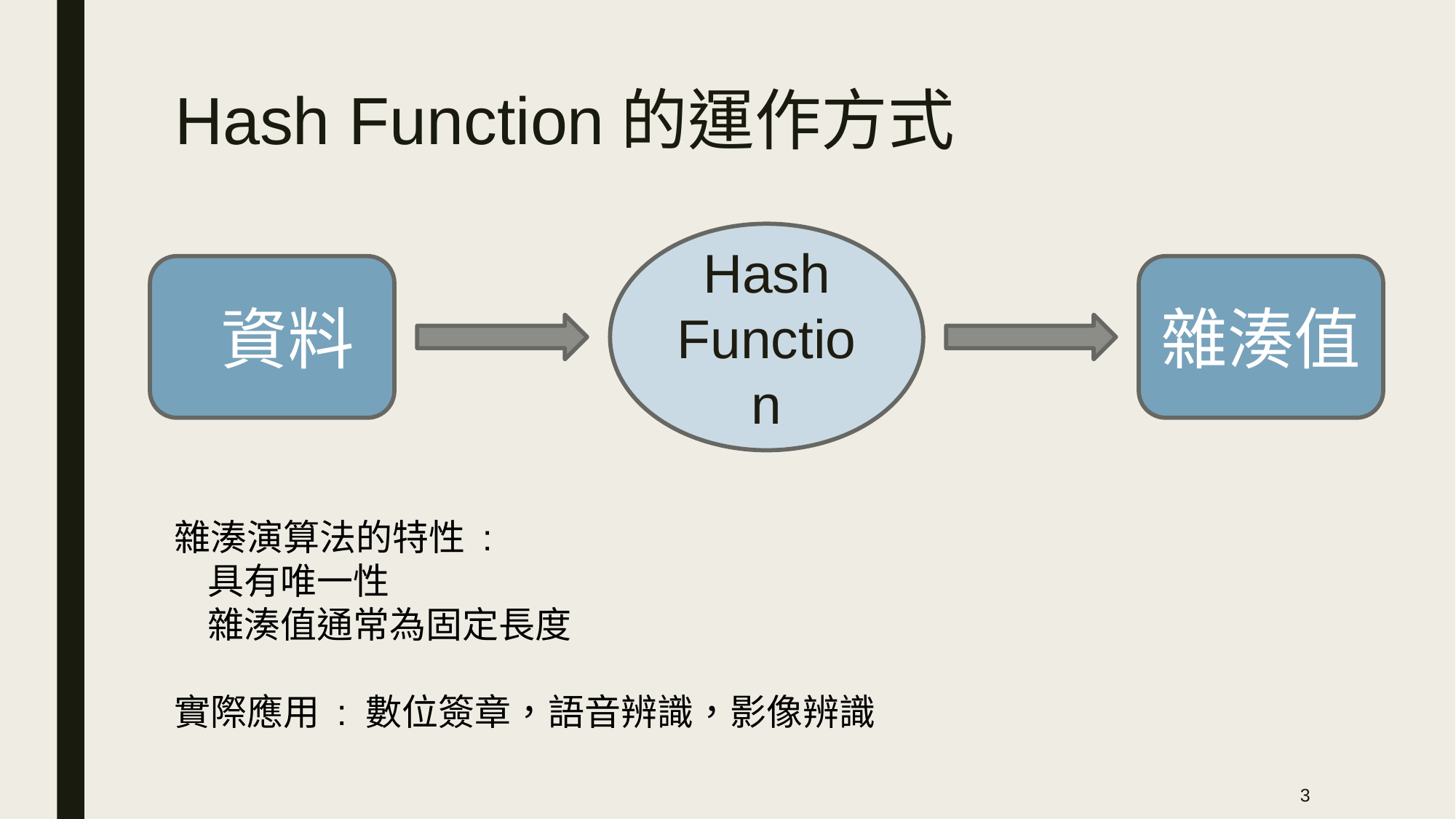

# Hash Function的運作方式
Hash Function
 資料
雜湊值

雜湊演算法的特性 :
   具有唯一性
   雜湊值通常為固定長度

實際應用 : 數位簽章，語音辨識，影像辨識
3